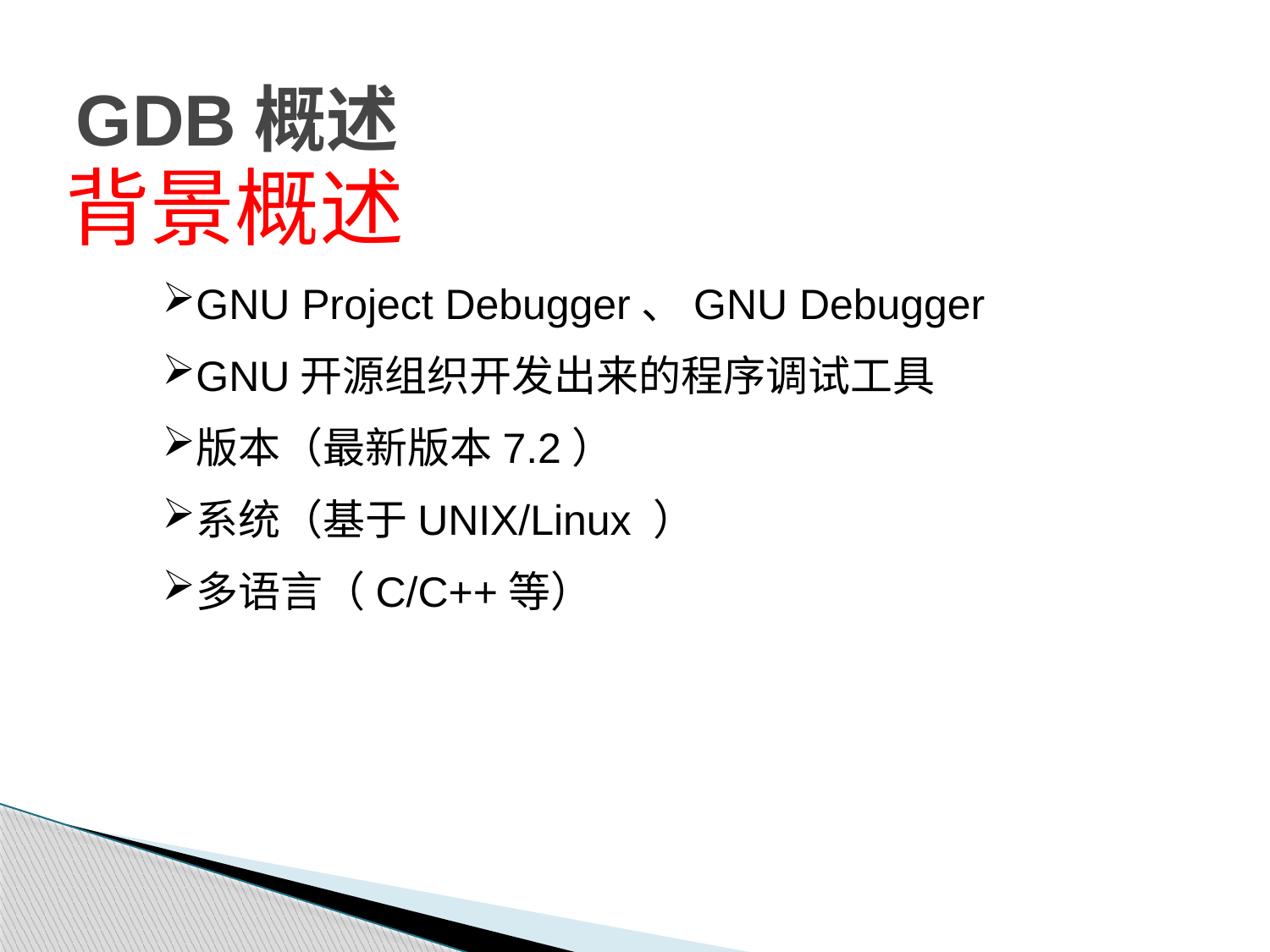

# GDB概述
背景概述
GNU Project Debugger、GNU Debugger
GNU开源组织开发出来的程序调试工具
版本（最新版本7.2）
系统（基于UNIX/Linux ）
多语言（C/C++等）